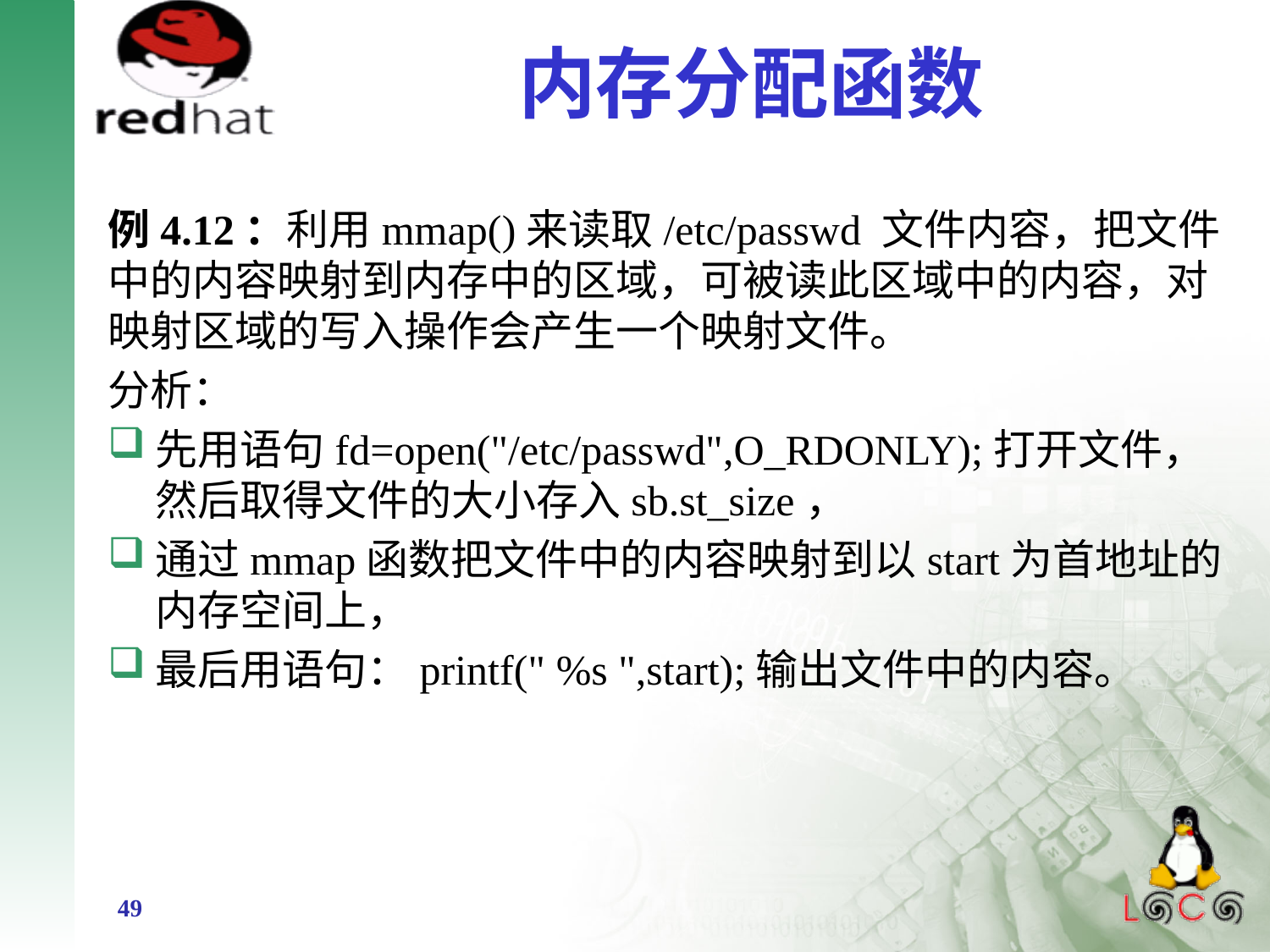

# 内存分配函数
例4.12：利用mmap()来读取/etc/passwd 文件内容，把文件中的内容映射到内存中的区域，可被读此区域中的内容，对映射区域的写入操作会产生一个映射文件。
分析：
先用语句fd=open("/etc/passwd",O_RDONLY);打开文件，然后取得文件的大小存入sb.st_size，
通过mmap函数把文件中的内容映射到以start为首地址的内存空间上，
最后用语句：printf(" %s ",start);输出文件中的内容。
49